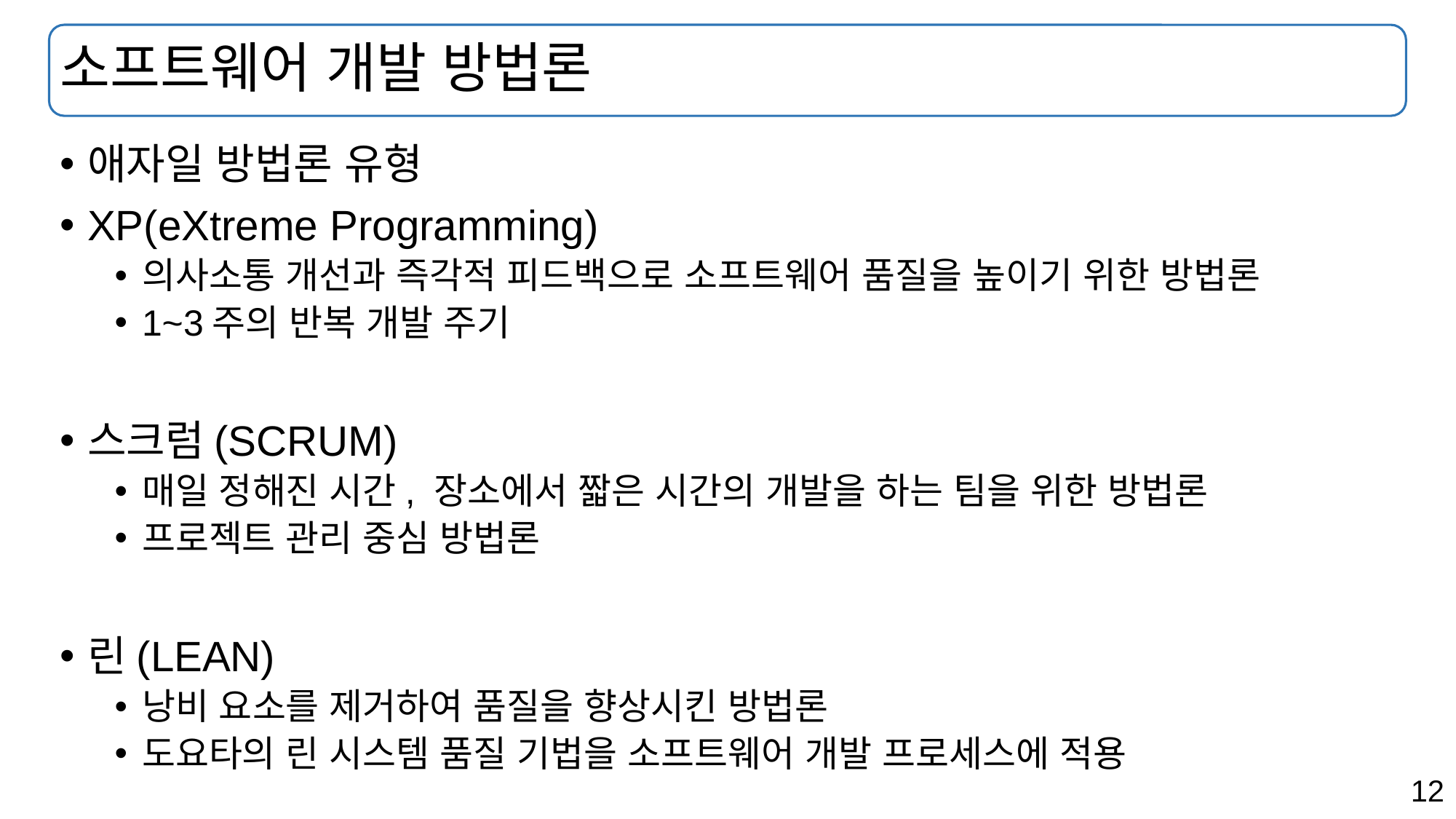

# 소프트웨어 개발 방법론
애자일 방법론 유형
XP(eXtreme Programming)
의사소통 개선과 즉각적 피드백으로 소프트웨어 품질을 높이기 위한 방법론
1~3주의 반복 개발 주기

스크럼(SCRUM)
매일 정해진 시간, 장소에서 짧은 시간의 개발을 하는 팀을 위한 방법론
프로젝트 관리 중심 방법론

린(LEAN)
낭비 요소를 제거하여 품질을 향상시킨 방법론
도요타의 린 시스템 품질 기법을 소프트웨어 개발 프로세스에 적용